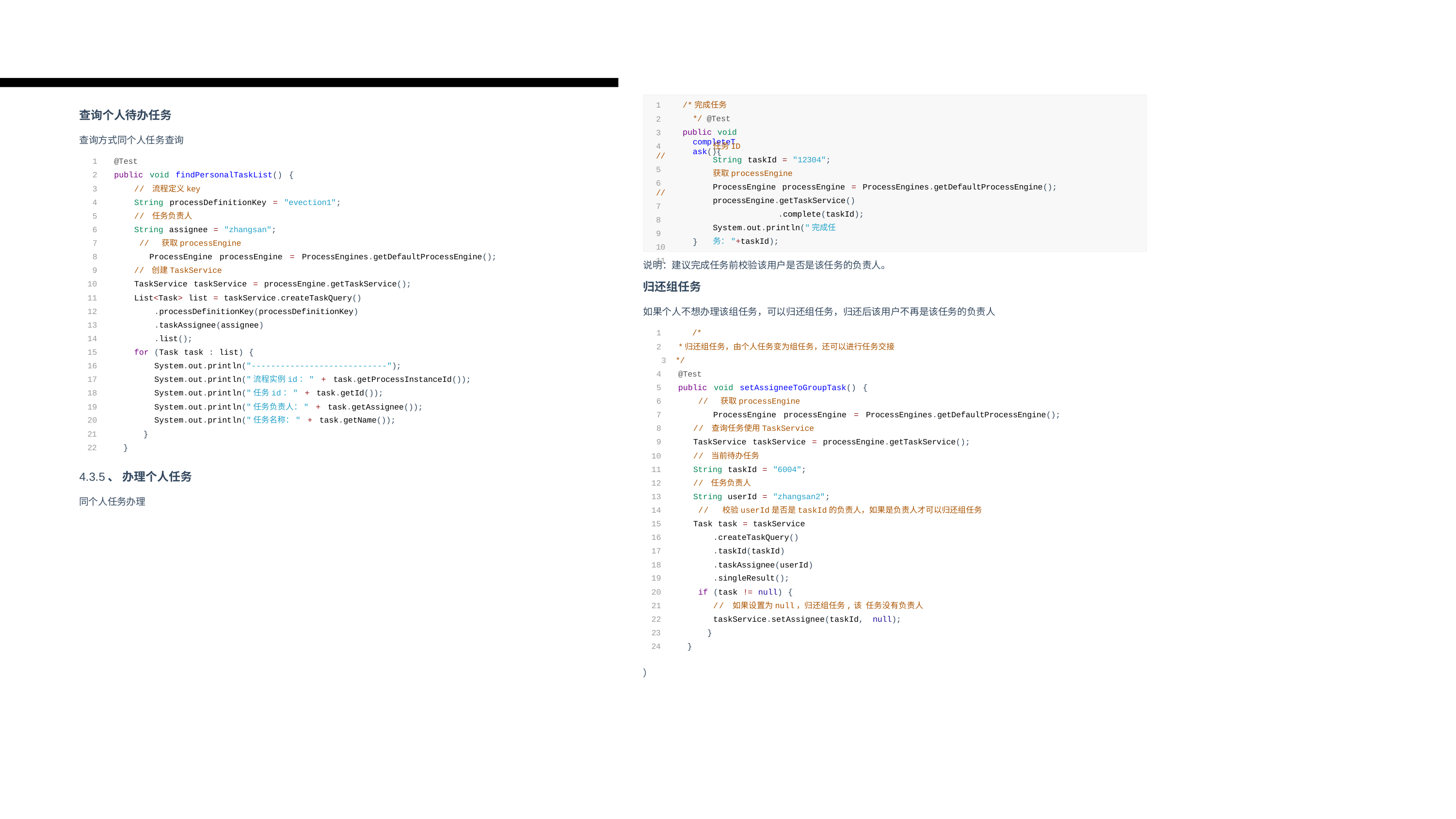

1
2
3
4	//
5
6	//
7
8
9
10
11
/*完成任务*/ @Test
public void completeTask(){
查询个人待办任务
查询方式同个人任务查询

@Test
public void findPersonalTaskList() {
// 流程定义key
String processDefinitionKey = "evection1";
// 任务负责人
String assignee = "zhangsan";
//  获取processEngine
ProcessEngine processEngine = ProcessEngines.getDefaultProcessEngine();
// 创建TaskService
TaskService taskService = processEngine.getTaskService();
List<Task> list = taskService.createTaskQuery()
.processDefinitionKey(processDefinitionKey)
.taskAssignee(assignee)
.list();
for (Task task : list) {
System.out.println("----------------------------");
System.out.println("流程实例id：" + task.getProcessInstanceId());
System.out.println("任务id：" + task.getId());
System.out.println("任务负责人：" + task.getAssignee());
System.out.println("任务名称：" + task.getName());
21	}
22	}

4.3.5、 办理个人任务
同个人任务办理
任务ID
String taskId = "12304";
获取processEngine
ProcessEngine processEngine = ProcessEngines.getDefaultProcessEngine(); processEngine.getTaskService()
.complete(taskId); System.out.println("完成任务："+taskId);
}
说明：建议完成任务前校验该用户是否是该任务的负责人。

归还组任务
如果个人不想办理该组任务，可以归还组任务，归还后该用户不再是该任务的负责人

1	/*
*归还组任务，由个人任务变为组任务，还可以进行任务交接
	*/
@Test
public void setAssigneeToGroupTask() {
//  获取processEngine
ProcessEngine processEngine = ProcessEngines.getDefaultProcessEngine();
// 查询任务使用TaskService
TaskService taskService = processEngine.getTaskService();
// 当前待办任务
String taskId = "6004";
// 任务负责人
String userId = "zhangsan2";
//  校验userId是否是taskId的负责人，如果是负责人才可以归还组任务
Task task = taskService
.createTaskQuery()
.taskId(taskId)
.taskAssignee(userId)
.singleResult();
if (task != null) {
// 如果设置为null，归还组任务,该  任务没有负责人
taskService.setAssignee(taskId, null);
23	}
24	}

）